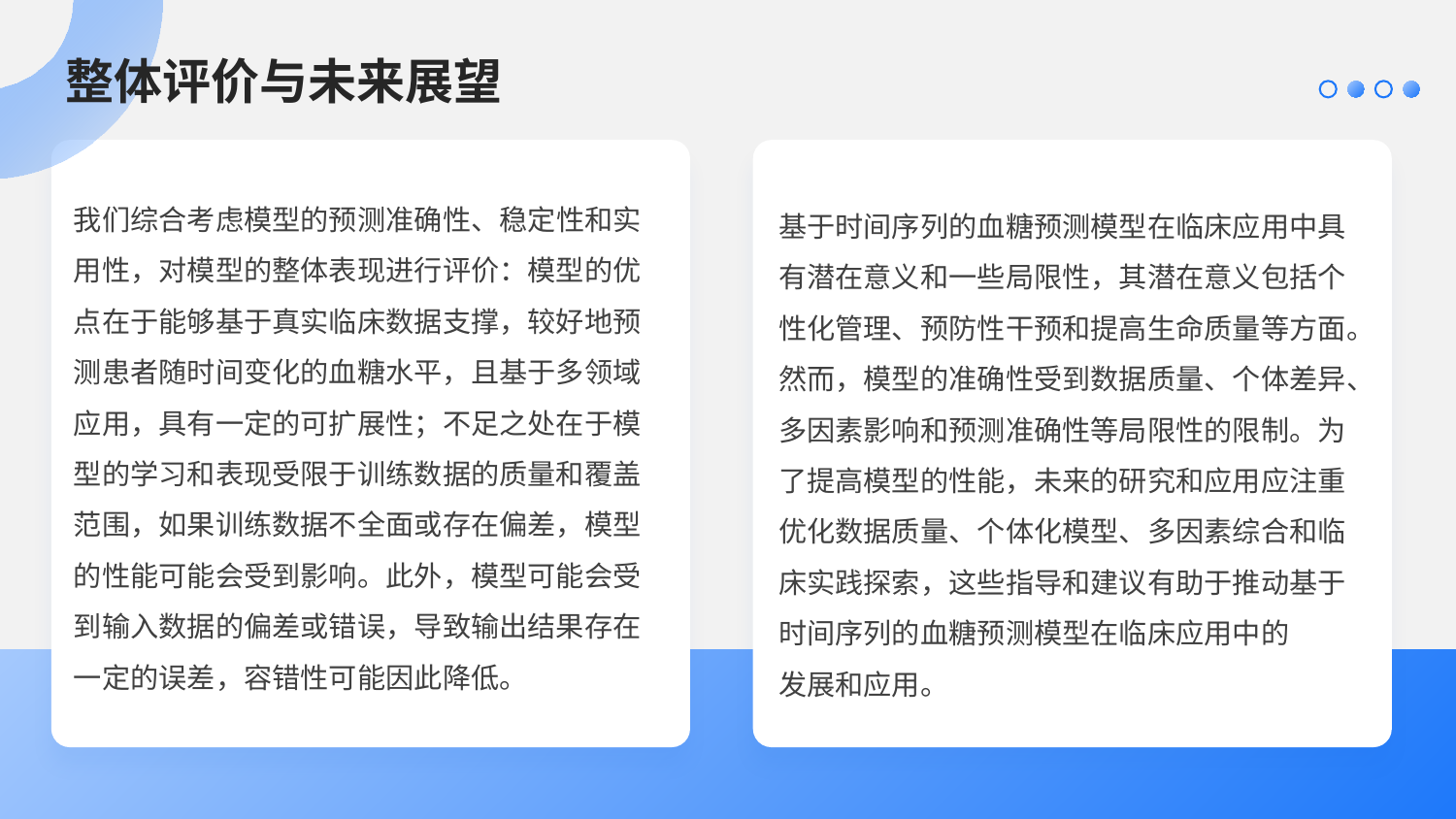

整体评价与未来展望

我们综合考虑模型的预测准确性、稳定性和实用性，对模型的整体表现进行评价：模型的优点在于能够基于真实临床数据支撑，较好地预测患者随时间变化的血糖水平，且基于多领域应用，具有一定的可扩展性；不足之处在于模型的学习和表现受限于训练数据的质量和覆盖范围，如果训练数据不全面或存在偏差，模型的性能可能会受到影响。此外，模型可能会受到输入数据的偏差或错误，导致输出结果存在一定的误差，容错性可能因此降低。
基于时间序列的血糖预测模型在临床应用中具有潜在意义和一些局限性，其潜在意义包括个性化管理、预防性干预和提高生命质量等方面。然而，模型的准确性受到数据质量、个体差异、多因素影响和预测准确性等局限性的限制。为了提高模型的性能，未来的研究和应用应注重优化数据质量、个体化模型、多因素综合和临床实践探索，这些指导和建议有助于推动基于时间序列的血糖预测模型在临床应用中的
发展和应用。
e7d195523061f1c09e9d68d7cf438b91ef959ecb14fc25d26BBA7F7DBC18E55DFF4014AF651F0BF2569D4B6C1DA7F1A4683A481403BD872FC687266AD13265C1DE7C373772FD8728ABDD69ADD03BFF5BE2862BC891DBB79E3B7009918F62424361A0D6072388777A51C2BDFADD1594F9CAF0CC819B555C2EA673FAD248FCCCCB972A4F819C86121CB5D57EB36026F983